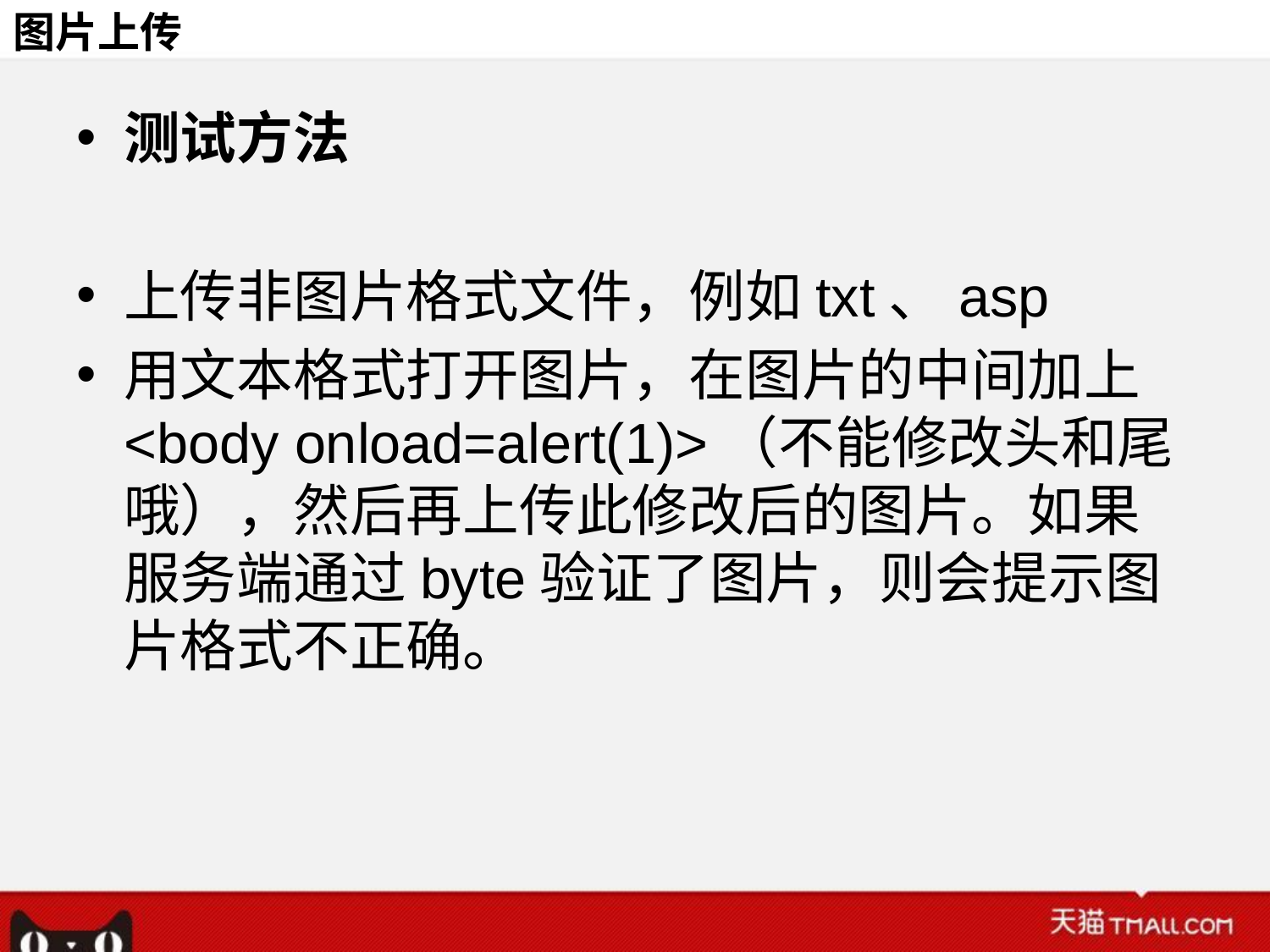

# 图片上传
测试方法

上传非图片格式文件，例如txt、asp
用文本格式打开图片，在图片的中间加上<body onload=alert(1)>（不能修改头和尾哦），然后再上传此修改后的图片。如果服务端通过byte验证了图片，则会提示图片格式不正确。